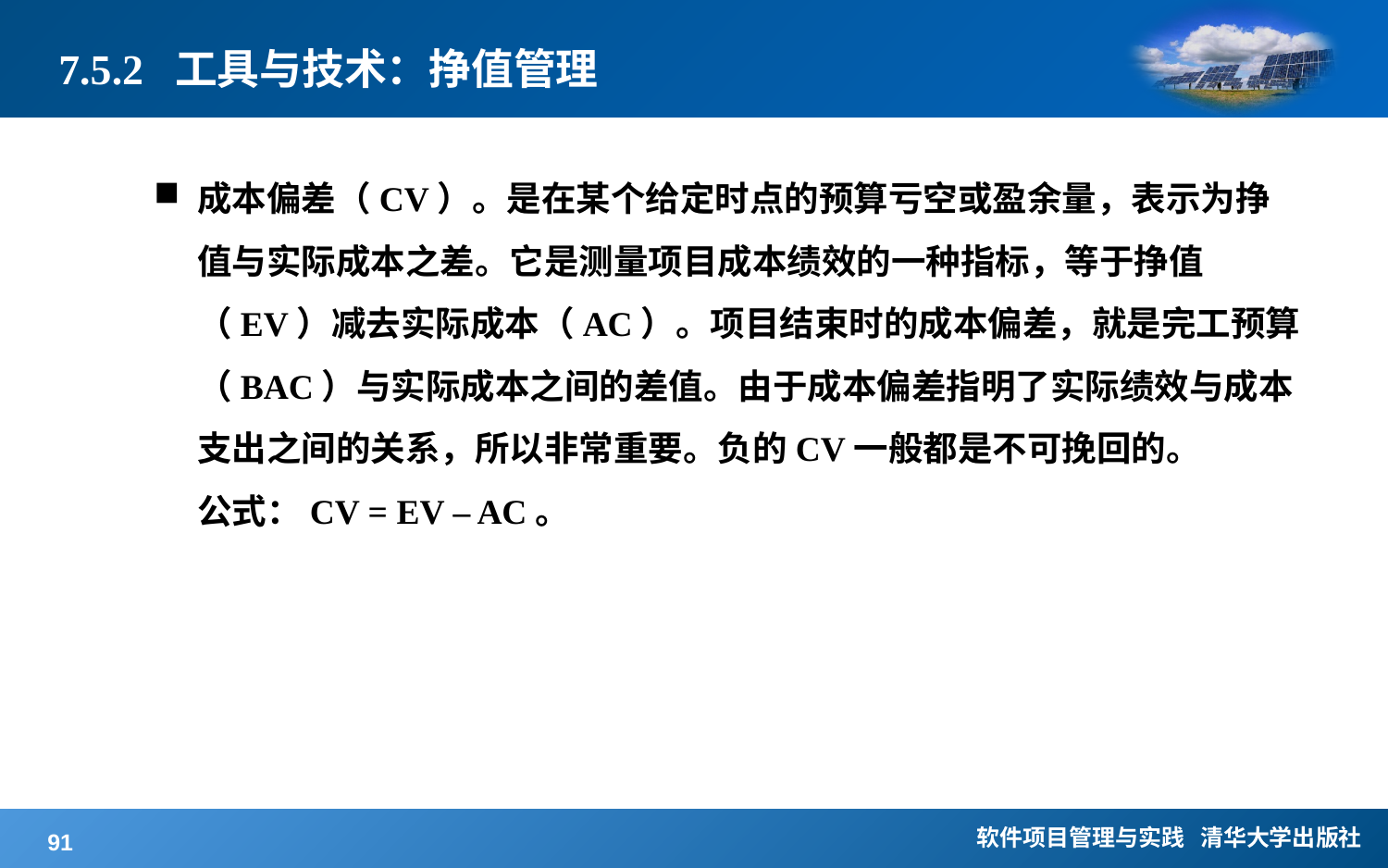

# 7.5.2  工具与技术：挣值管理
成本偏差（CV）。是在某个给定时点的预算亏空或盈余量，表示为挣值与实际成本之差。它是测量项目成本绩效的一种指标，等于挣值（EV）减去实际成本（AC）。项目结束时的成本偏差，就是完工预算（BAC）与实际成本之间的差值。由于成本偏差指明了实际绩效与成本支出之间的关系，所以非常重要。负的CV一般都是不可挽回的。
公式：CV = EV – AC。